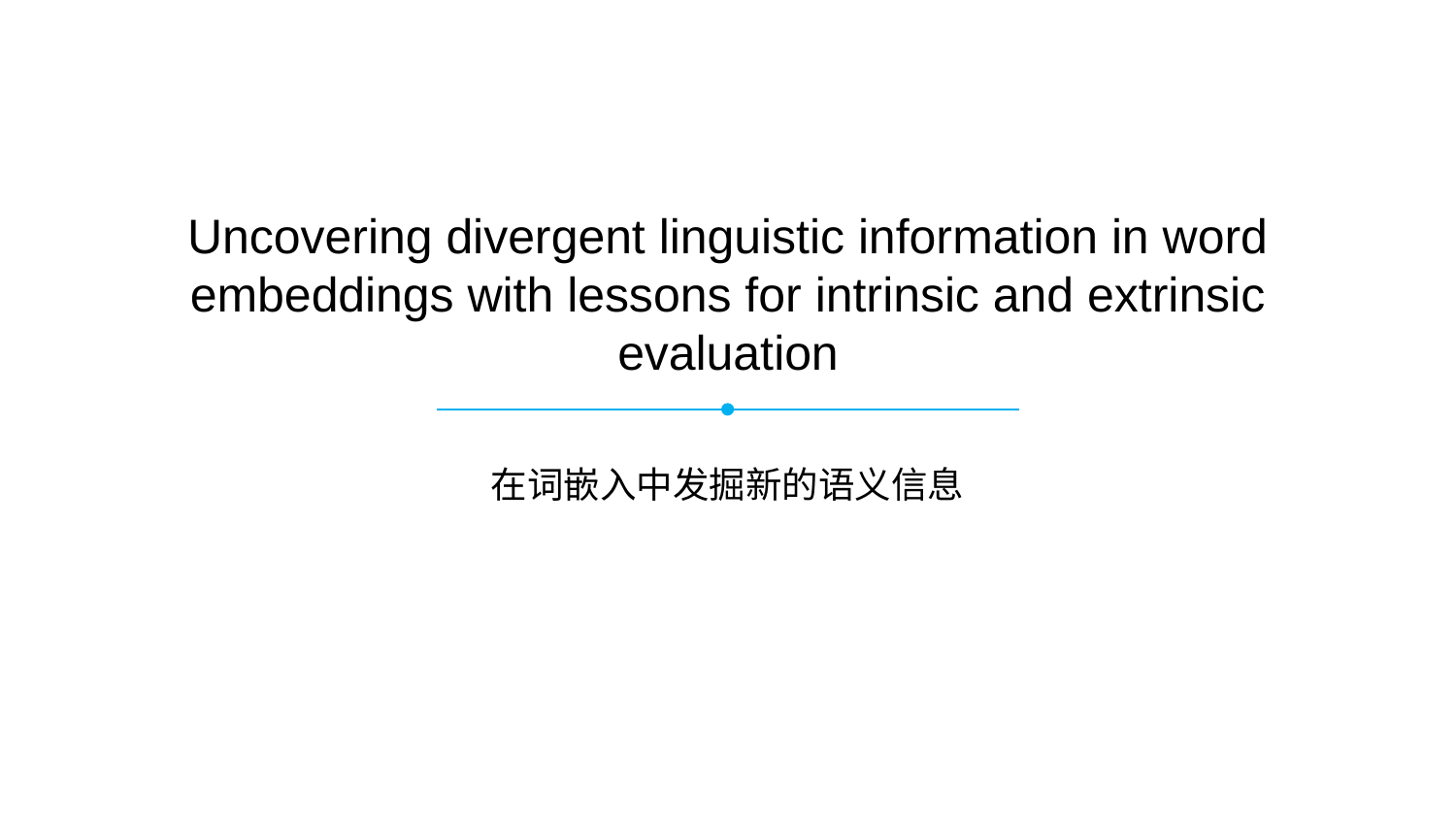

# Uncovering divergent linguistic information in word embeddings with lessons for intrinsic and extrinsic evaluation

在词嵌入中发掘新的语义信息